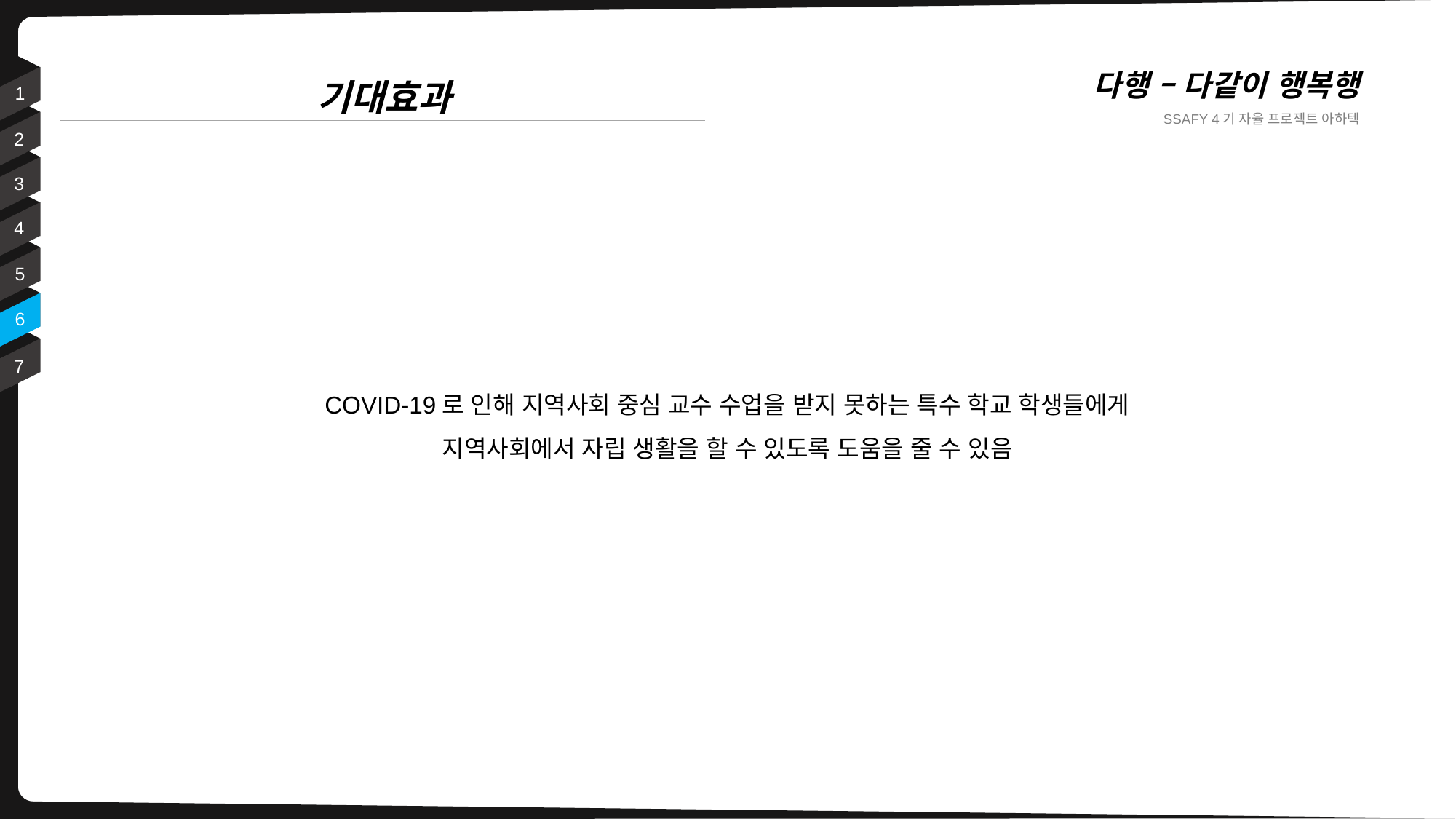

다행 – 다같이 행복행
SSAFY 4기 자율 프로젝트 아하텍
기대효과

1

2

3

4

5

6

7
COVID-19로 인해 지역사회 중심 교수 수업을 받지 못하는 특수 학교 학생들에게
지역사회에서 자립 생활을 할 수 있도록 도움을 줄 수 있음